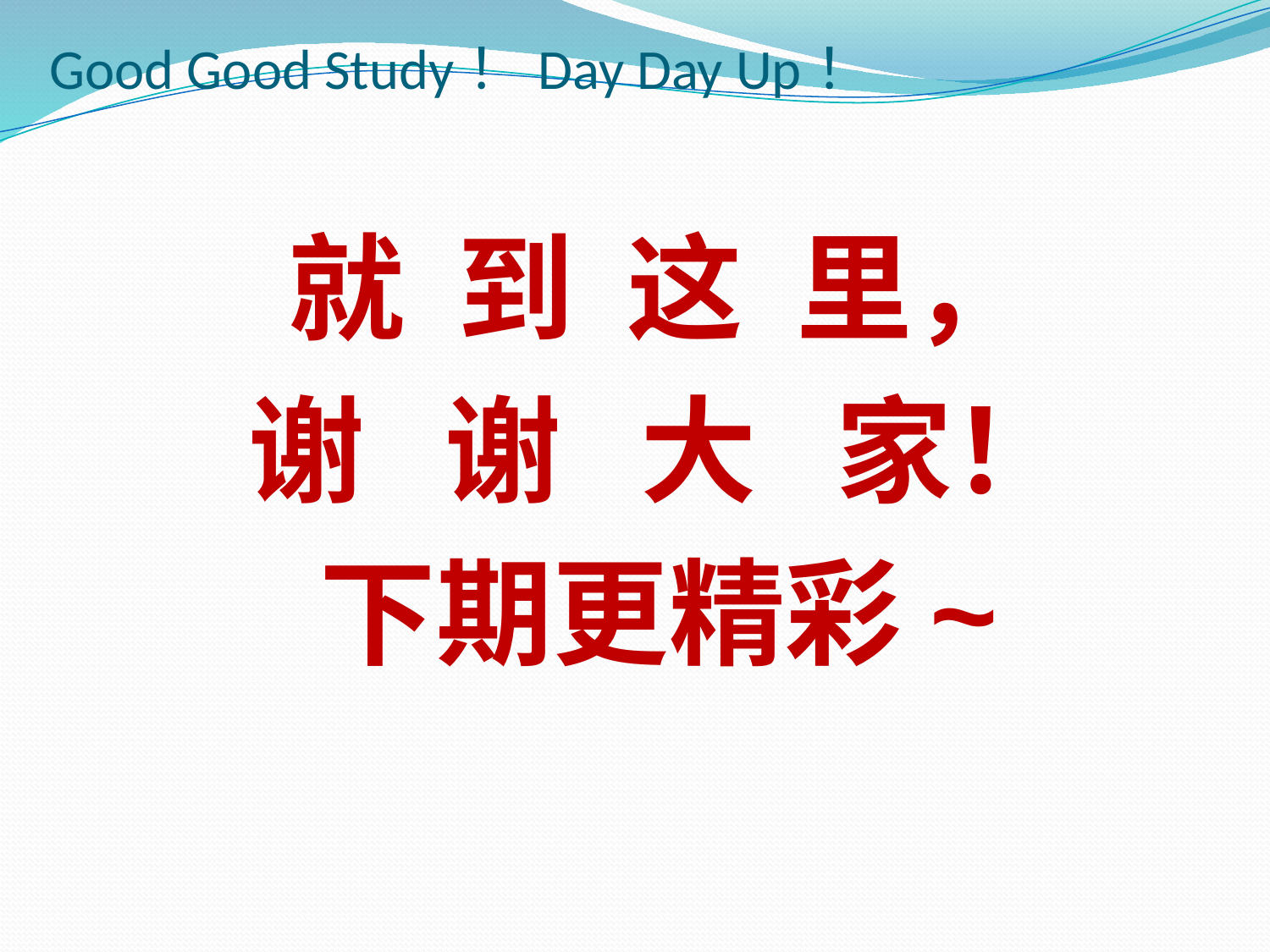

# Good Good Study！Day Day Up！
就  到  这  里，
谢   谢   大   家！
下期更精彩~